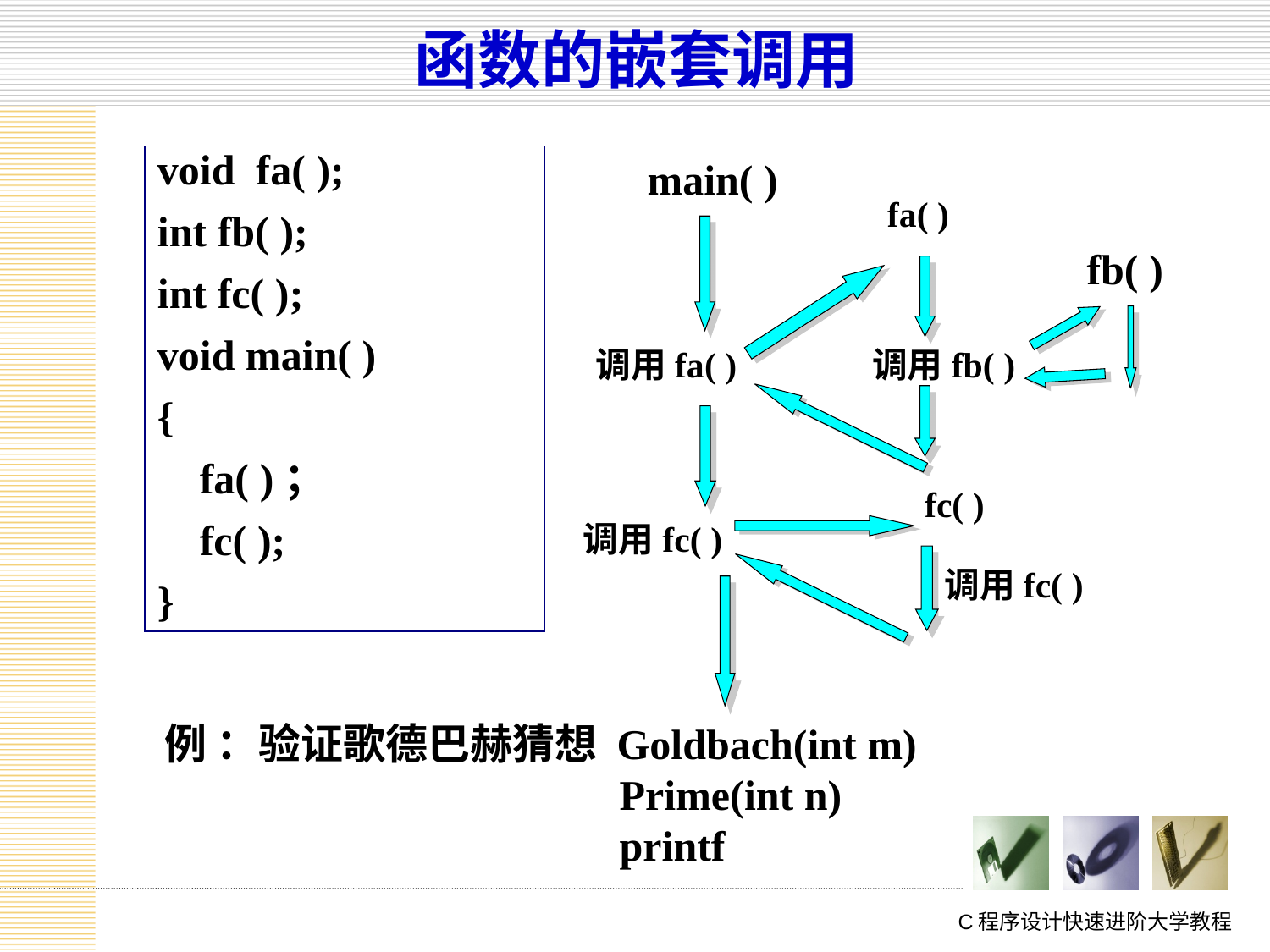

# 函数的嵌套调用
void  fa( );
int fb( );
int fc( );
void main( )
{
    fa( )；
    fc( );
}
main( )
fa( )

fb( )

 调用fa( )
调用fb( )

fc( )

 调用fc( )

调用fc( )

例 ：验证歌德巴赫猜想 Goldbach(int m)
                                           Prime(int n)
                                           printf
51
C程序设计快速进阶大学教程